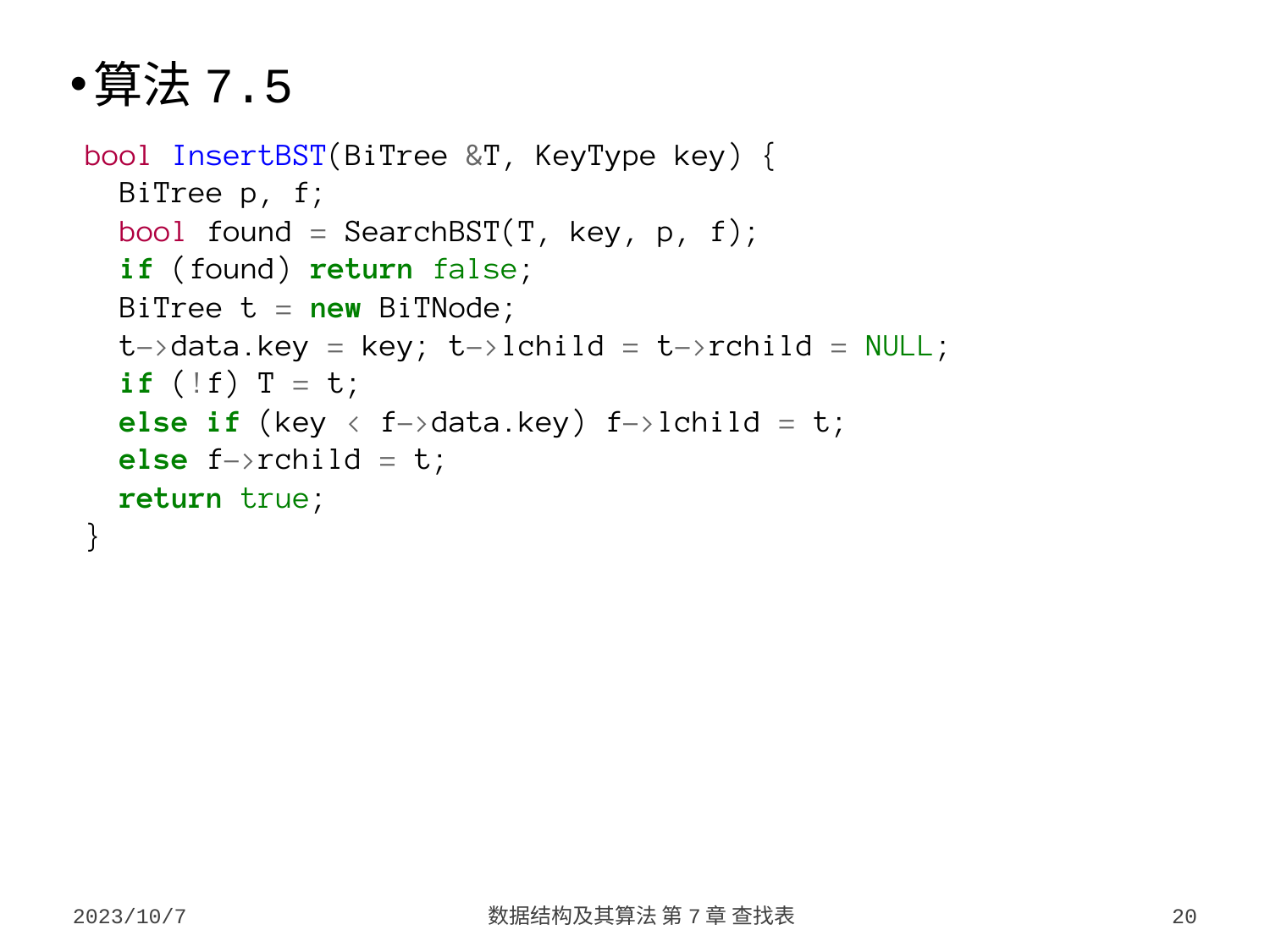

算法7.5
bool InsertBST(BiTree &T, KeyType key) {
  BiTree p, f;
  bool found = SearchBST(T, key, p, f);
  if (found) return false;
  BiTree t = new BiTNode;
  t->data.key = key; t->lchild = t->rchild = NULL;
  if (!f) T = t;
  else if (key < f->data.key) f->lchild = t;
  else f->rchild = t;
  return true;
}
2023/10/7
数据结构及其算法 第7章 查找表
20